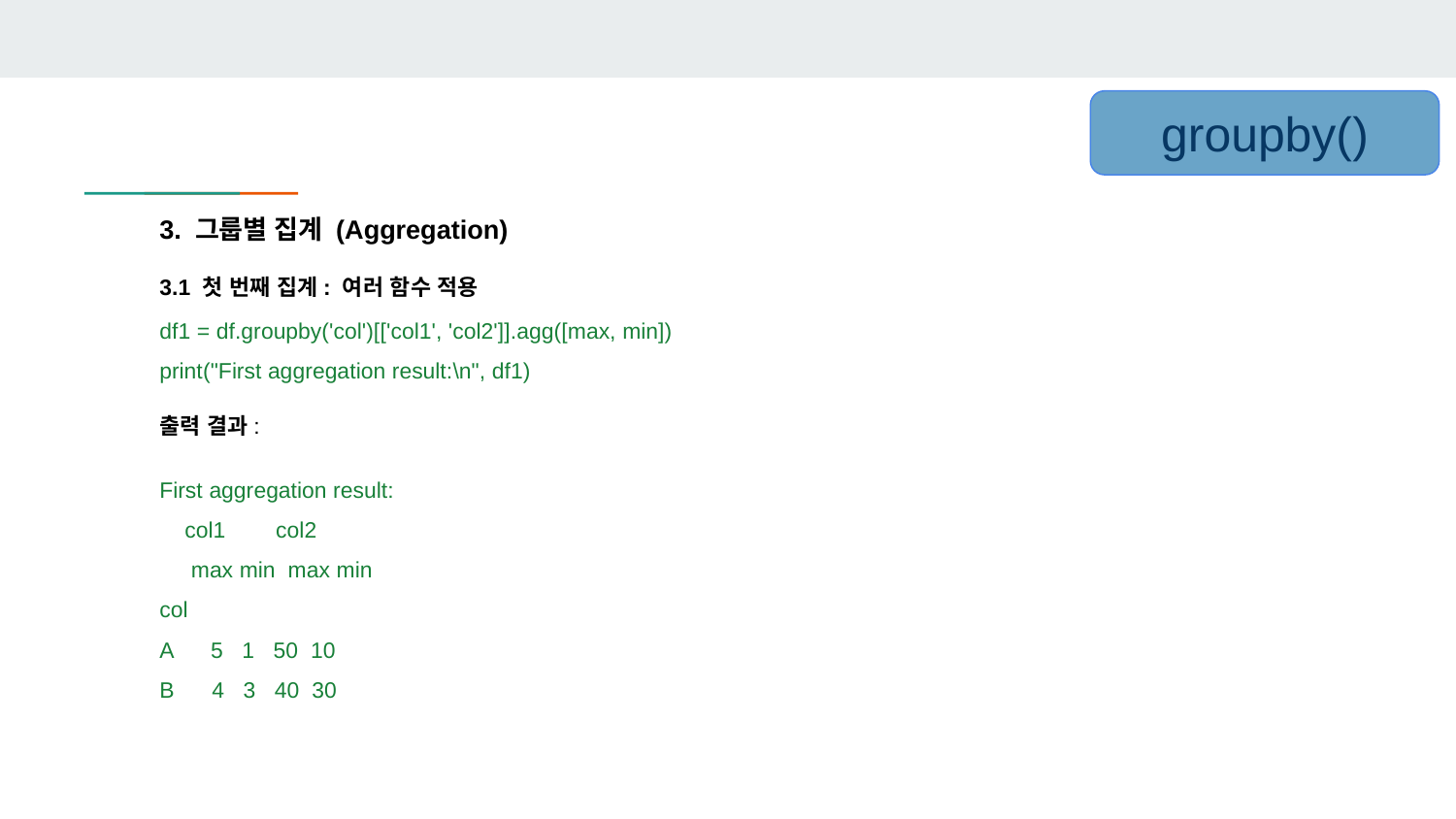

groupby()
3. 그룹별 집계 (Aggregation)
3.1 첫 번째 집계: 여러 함수 적용
df1 = df.groupby('col')[['col1', 'col2']].agg([max, min])
print("First aggregation result:\n", df1)
출력 결과:
First aggregation result:
    col1        col2
     max min  max min
col
A      5   1   50  10
B      4   3   40  30